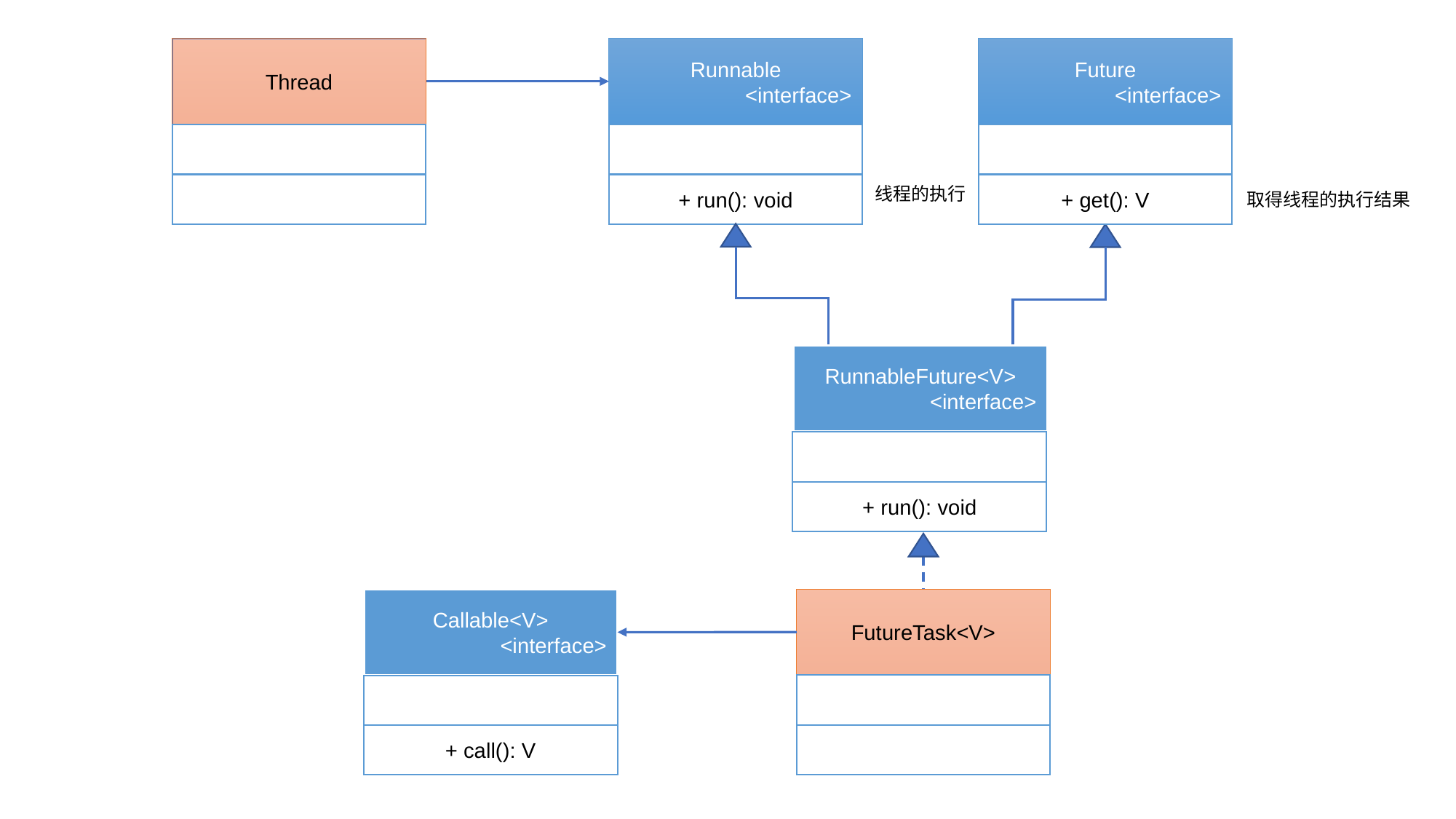

Thread
Runnable
<interface>
Future
<interface>

+ run(): void
+ get(): V
线程的执行
取得线程的执行结果

RunnableFuture<V>
<interface>

+ run(): void

FutureTask<V>
Callable<V>
<interface>

+ call(): V